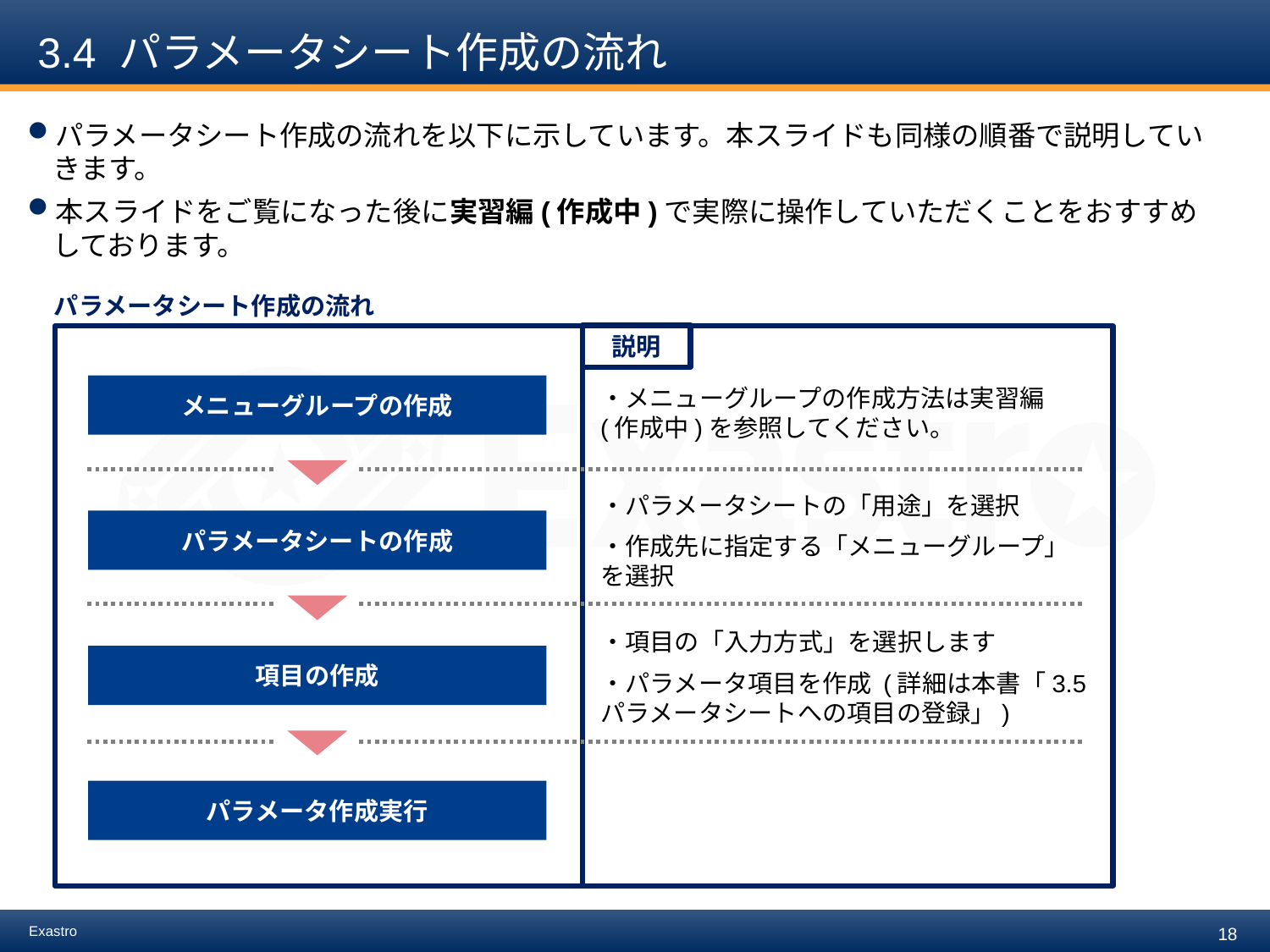

# 3.4 パラメータシート作成の流れ
パラメータシート作成の流れを以下に示しています。本スライドも同様の順番で説明していきます。
本スライドをご覧になった後に実習編(作成中)で実際に操作していただくことをおすすめしております。

パラメータシート作成の流れ
説明

メニューグループの作成
・メニューグループの作成方法は実習編(作成中)を参照してください。

・パラメータシートの「用途」を選択
パラメータシートの作成
・作成先に指定する「メニューグループ」を選択

・項目の「入力方式」を選択します
項目の作成
・パラメータ項目を作成 (詳細は本書「3.5 パラメータシートへの項目の登録」)

パラメータ作成実行